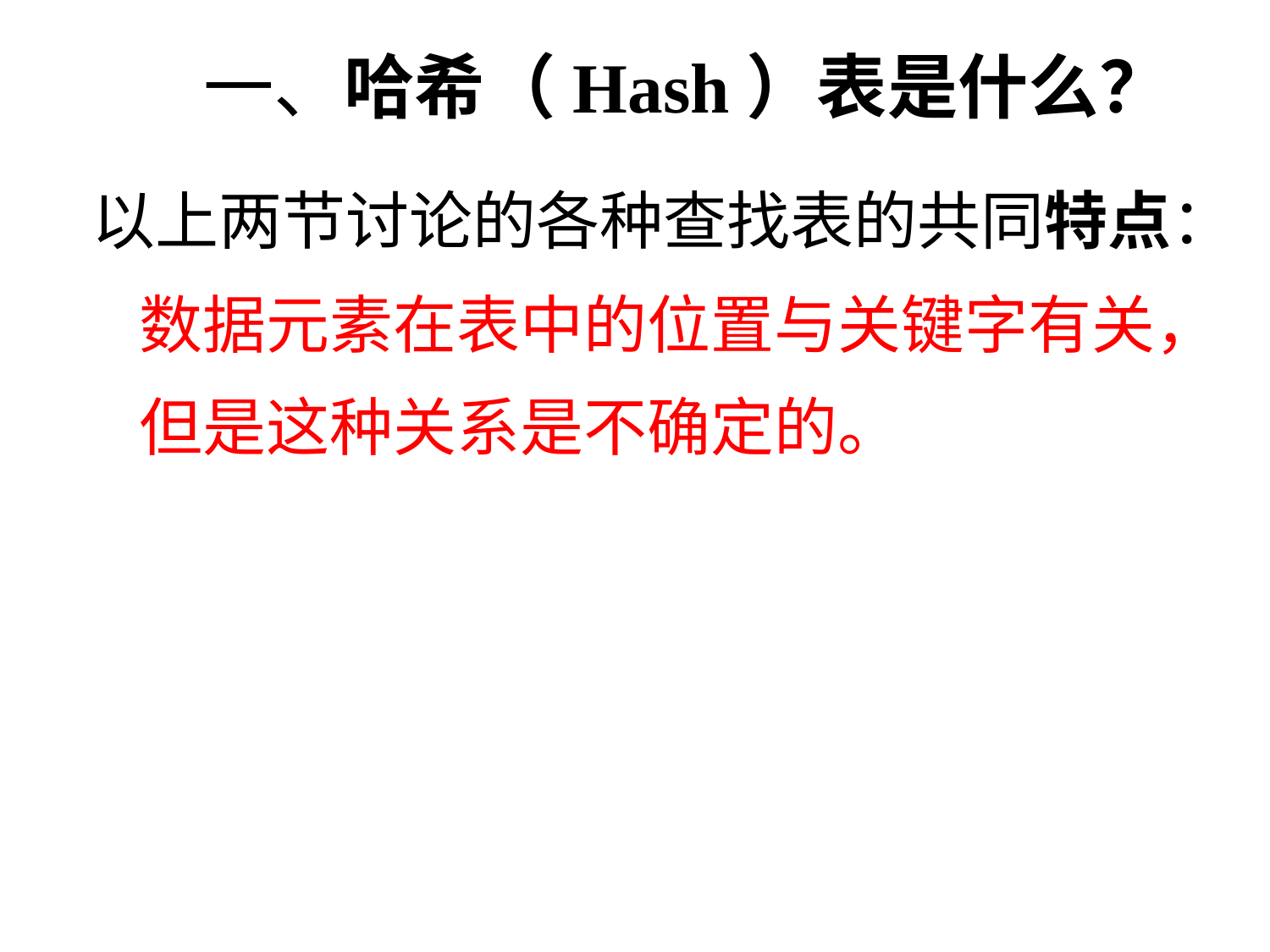

一、哈希（Hash）表是什么？
以上两节讨论的各种查找表的共同特点：
数据元素在表中的位置与关键字有关，
但是这种关系是不确定的。